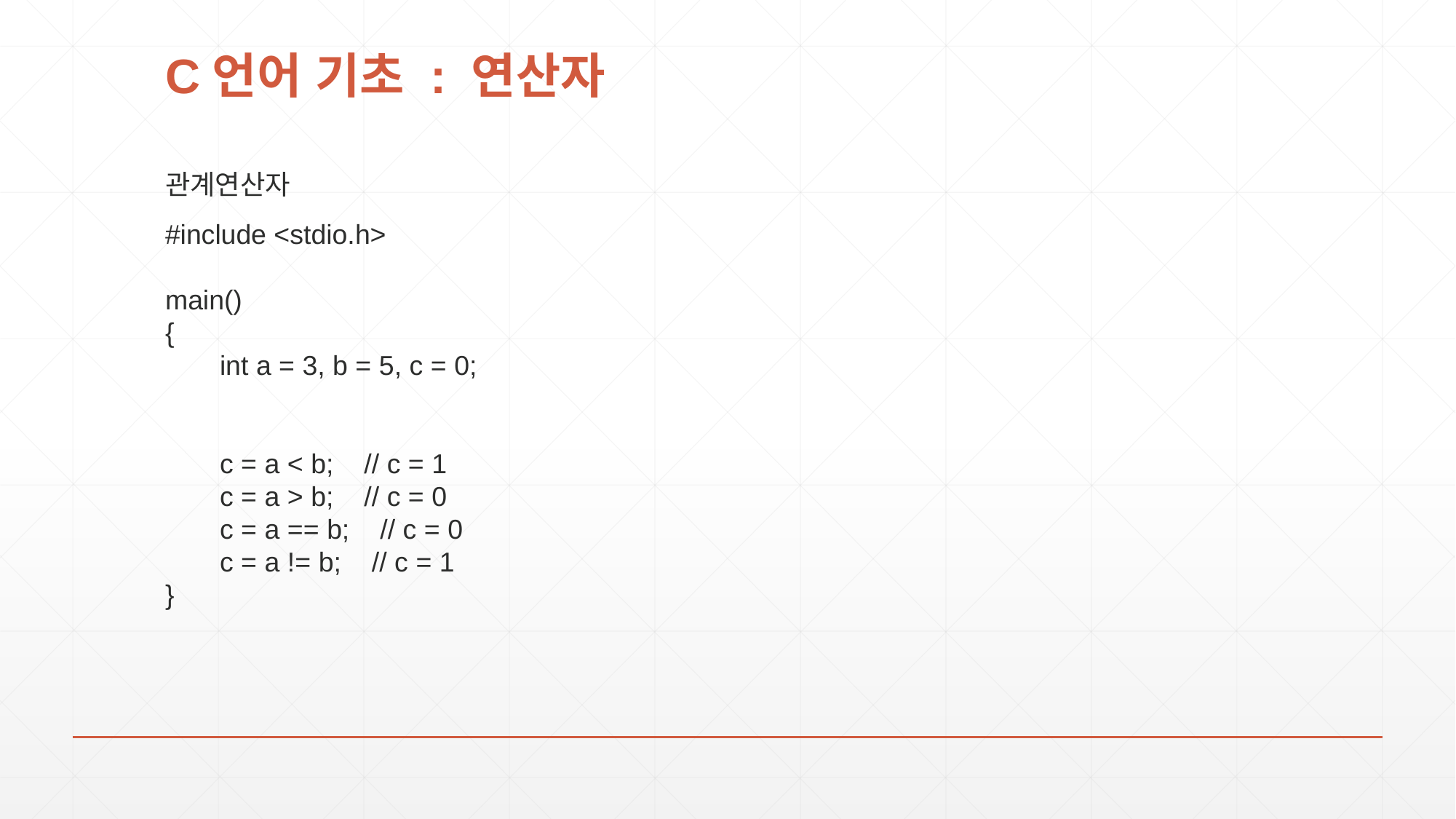

# C언어 기초 : 연산자
관계연산자
#include <stdio.h>

main()
{
int a = 3, b = 5, c = 0;

c = a < b;    // c = 1
c = a > b;    // c = 0
c = a == b;    // c = 0
c = a != b;    // c = 1
}